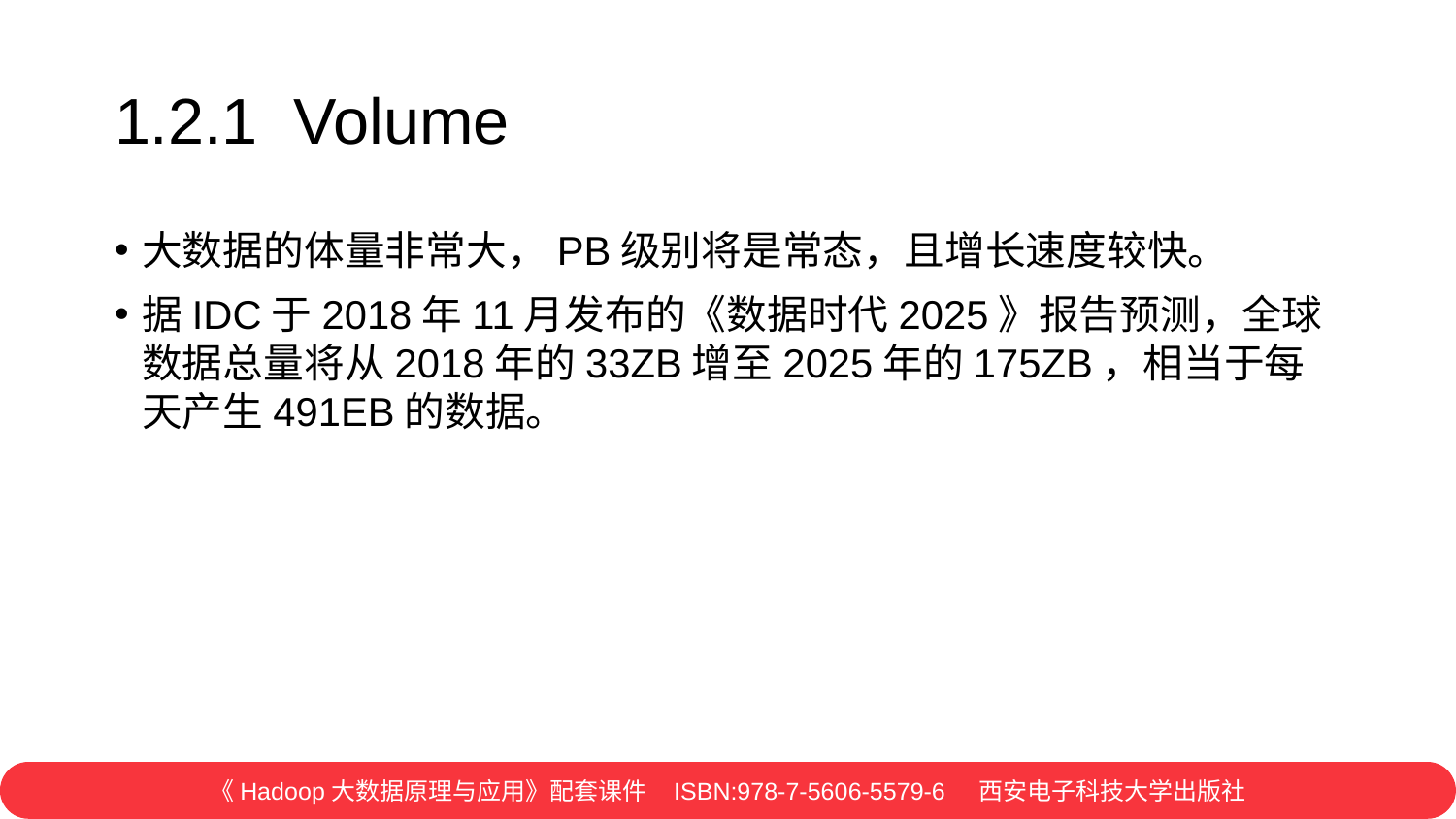

# 1.2.1  Volume
大数据的体量非常大，PB级别将是常态，且增长速度较快。
据IDC于2018年11月发布的《数据时代2025》报告预测，全球数据总量将从2018年的33ZB增至2025年的175ZB，相当于每天产生491EB的数据。